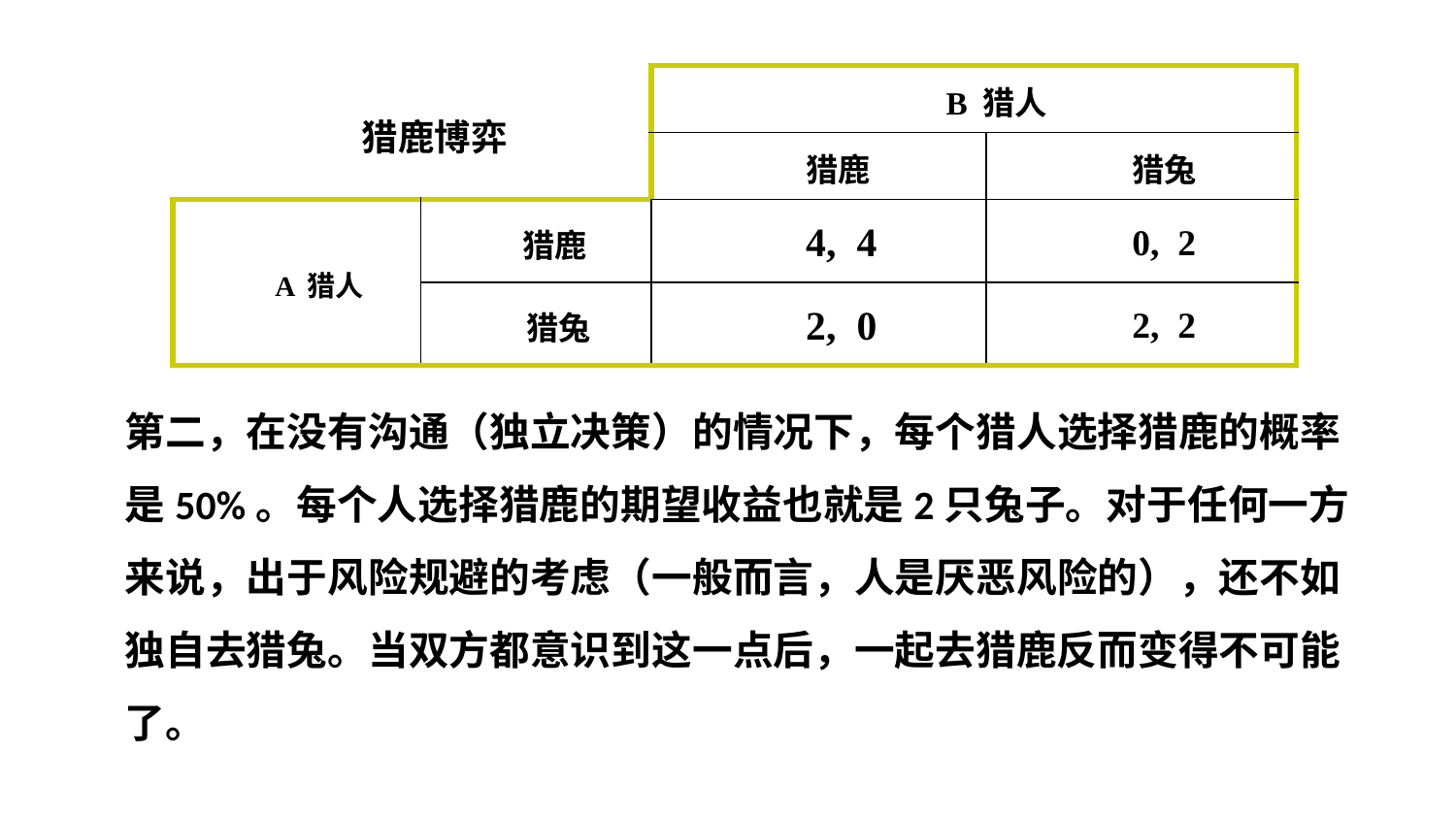

| 猎鹿博弈 |  | B 猎人 |  |
| --- | --- | --- | --- |
|  |  | 猎鹿 | 猎兔 |
| A 猎人 | 猎鹿 | 4, 4 | 0, 2 |
|  | 猎兔 | 2, 0 | 2, 2 |
第二，在没有沟通（独立决策）的情况下，每个猎人选择猎鹿的概率是50%。每个人选择猎鹿的期望收益也就是2只兔子。对于任何一方来说，出于风险规避的考虑（一般而言，人是厌恶风险的），还不如独自去猎兔。当双方都意识到这一点后，一起去猎鹿反而变得不可能了。